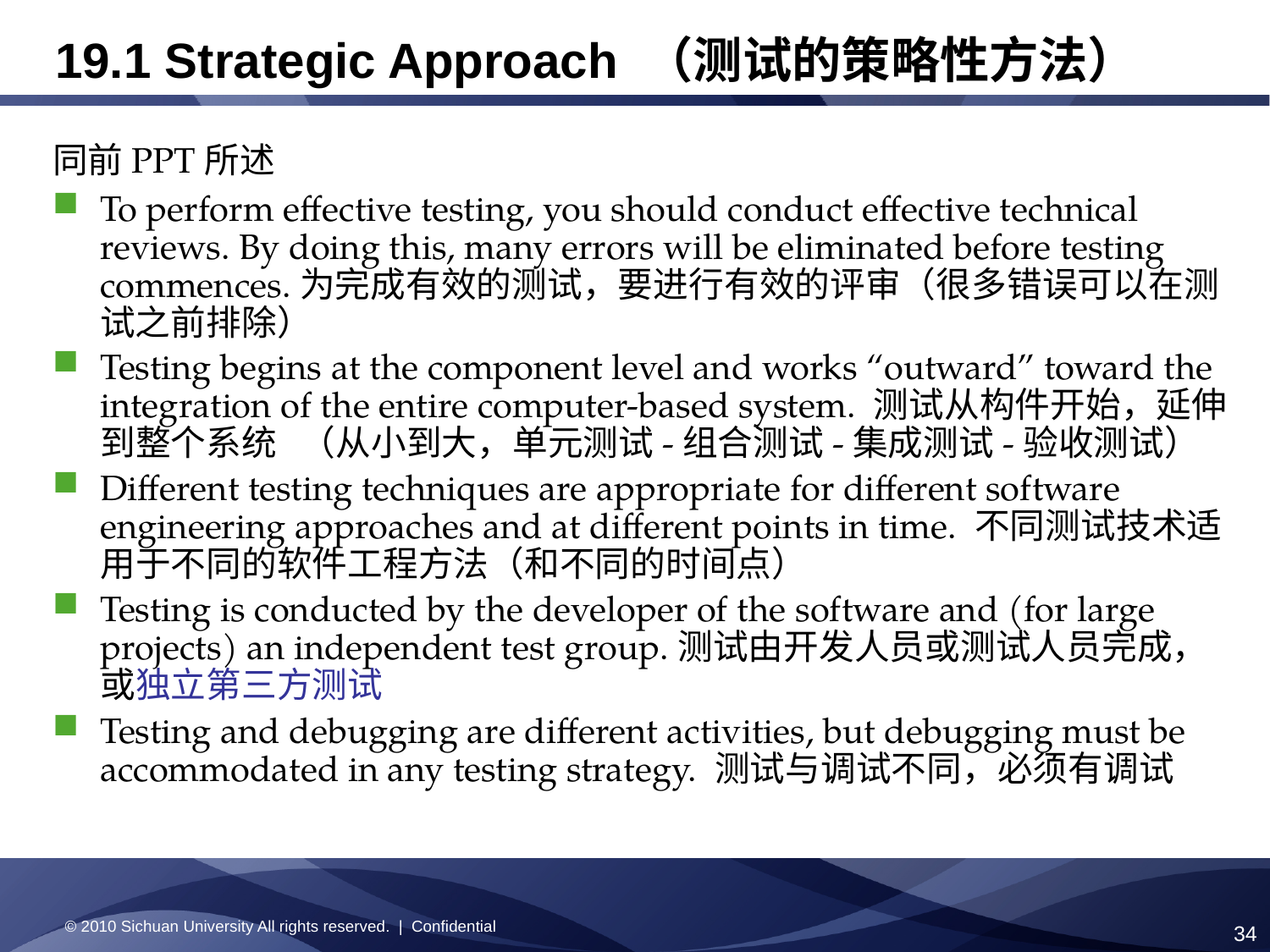

# 19.1 Strategic Approach （测试的策略性方法）
同前PPT所述
To perform effective testing, you should conduct effective technical reviews. By doing this, many errors will be eliminated before testing commences.为完成有效的测试，要进行有效的评审（很多错误可以在测试之前排除）
Testing begins at the component level and works “outward” toward the integration of the entire computer-based system. 测试从构件开始，延伸到整个系统   （从小到大，单元测试-组合测试-集成测试-验收测试）
Different testing techniques are appropriate for different software engineering approaches and at different points in time. 不同测试技术适用于不同的软件工程方法（和不同的时间点）
Testing is conducted by the developer of the software and (for large projects) an independent test group.测试由开发人员或测试人员完成，或独立第三方测试
Testing and debugging are different activities, but debugging must be accommodated in any testing strategy. 测试与调试不同，必须有调试
© 2010 Sichuan University All rights reserved.  |  Confidential
34